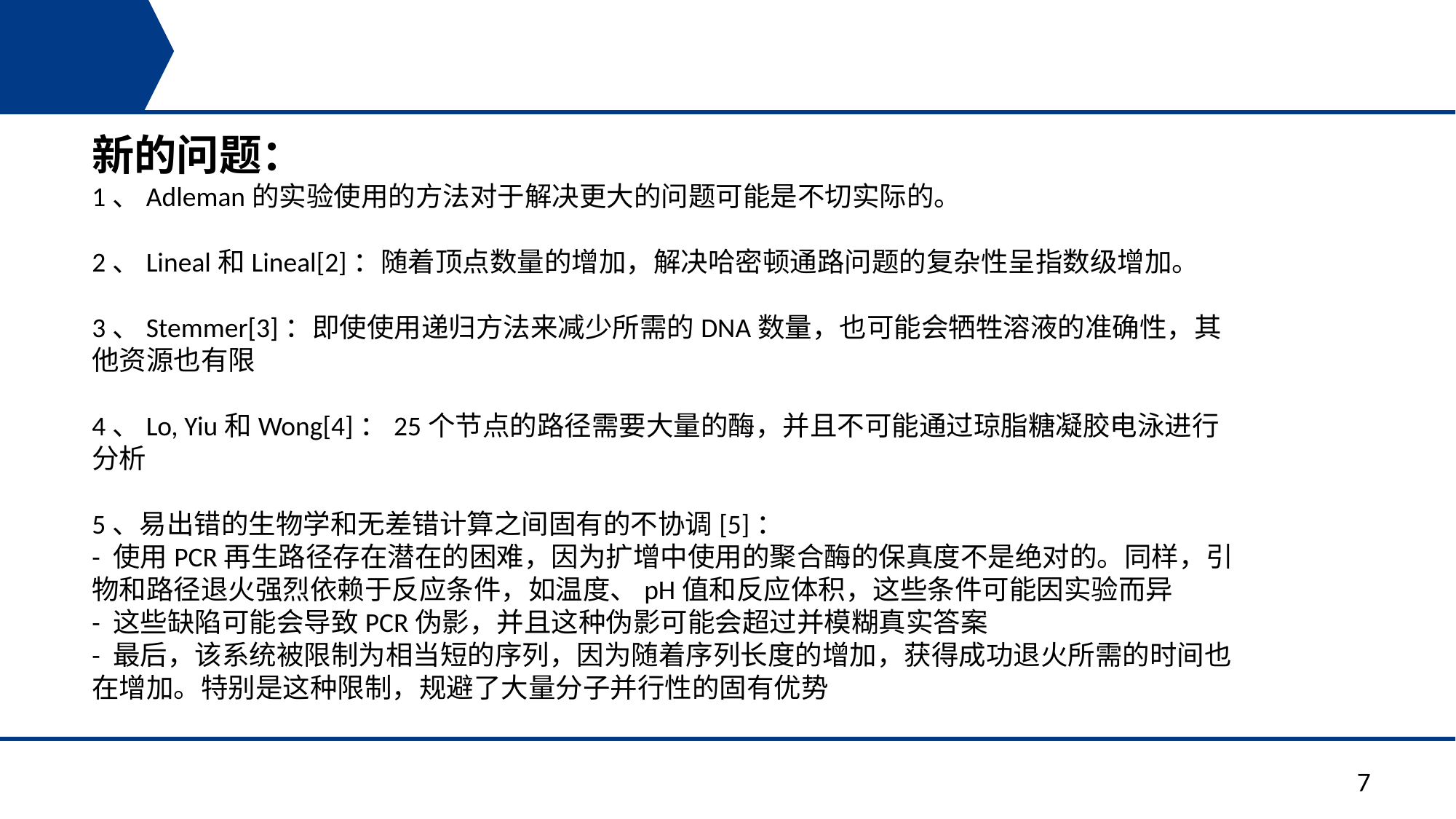

新的问题：
1、Adleman的实验使用的方法对于解决更大的问题可能是不切实际的。

2、Lineal和Lineal[2]：随着顶点数量的增加，解决哈密顿通路问题的复杂性呈指数级增加。

3、Stemmer[3]：即使使用递归方法来减少所需的DNA数量，也可能会牺牲溶液的准确性，其他资源也有限

4、Lo, Yiu和Wong[4]：25个节点的路径需要大量的酶，并且不可能通过琼脂糖凝胶电泳进行分析

5、易出错的生物学和无差错计算之间固有的不协调[5]：
- 使用PCR再生路径存在潜在的困难，因为扩增中使用的聚合酶的保真度不是绝对的。同样，引物和路径退火强烈依赖于反应条件，如温度、pH值和反应体积，这些条件可能因实验而异
- 这些缺陷可能会导致PCR伪影，并且这种伪影可能会超过并模糊真实答案
- 最后，该系统被限制为相当短的序列，因为随着序列长度的增加，获得成功退火所需的时间也在增加。特别是这种限制，规避了大量分子并行性的固有优势
7